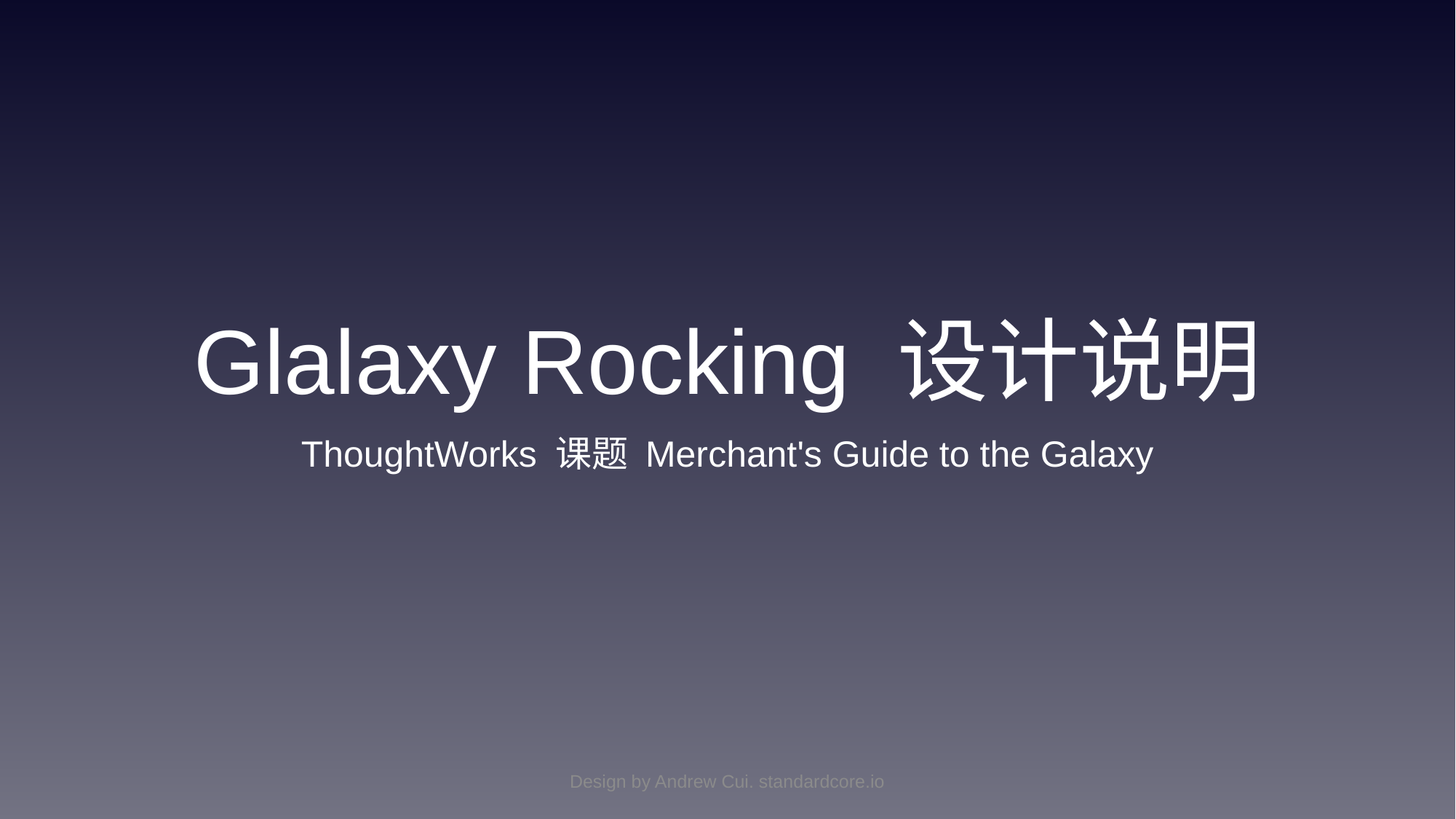

# Glalaxy Rocking 设计说明
ThoughtWorks 课题 Merchant's Guide to the Galaxy
Design by Andrew Cui. standardcore.io